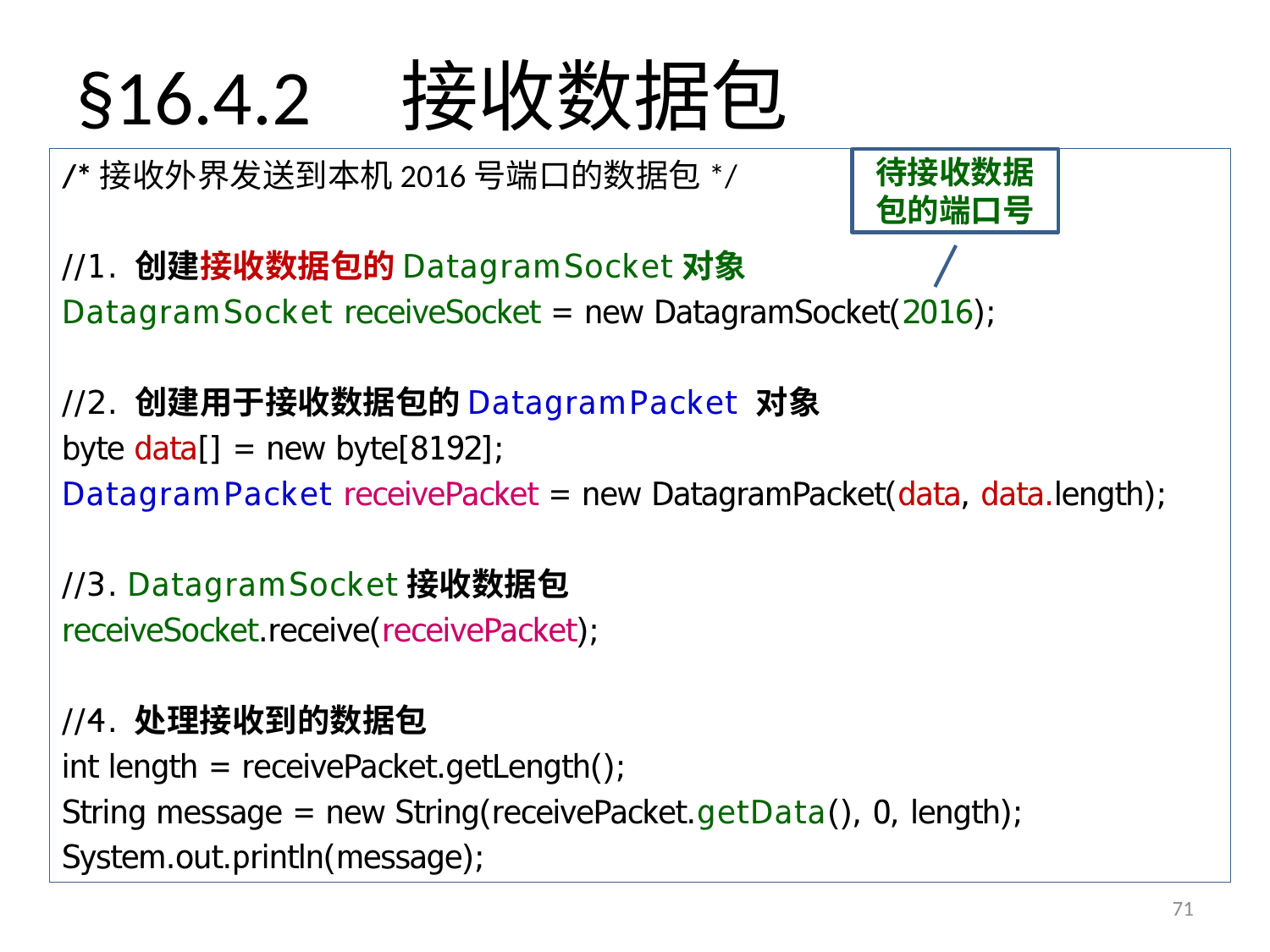

# §16.4.2    接收数据包
/*接收外界发送到本机2016号端口的数据包*/

//1. 创建接收数据包的DatagramSocket对象
DatagramSocket receiveSocket = new DatagramSocket(2016);

//2. 创建用于接收数据包的DatagramPacket 对象
byte data[] = new byte[8192];
DatagramPacket receivePacket = new DatagramPacket(data, data.length);

//3. DatagramSocket接收数据包
receiveSocket.receive(receivePacket);

//4. 处理接收到的数据包
int length = receivePacket.getLength();
String message = new String(receivePacket.getData(), 0, length);
System.out.println(message);
待接收数据包的端口号
71